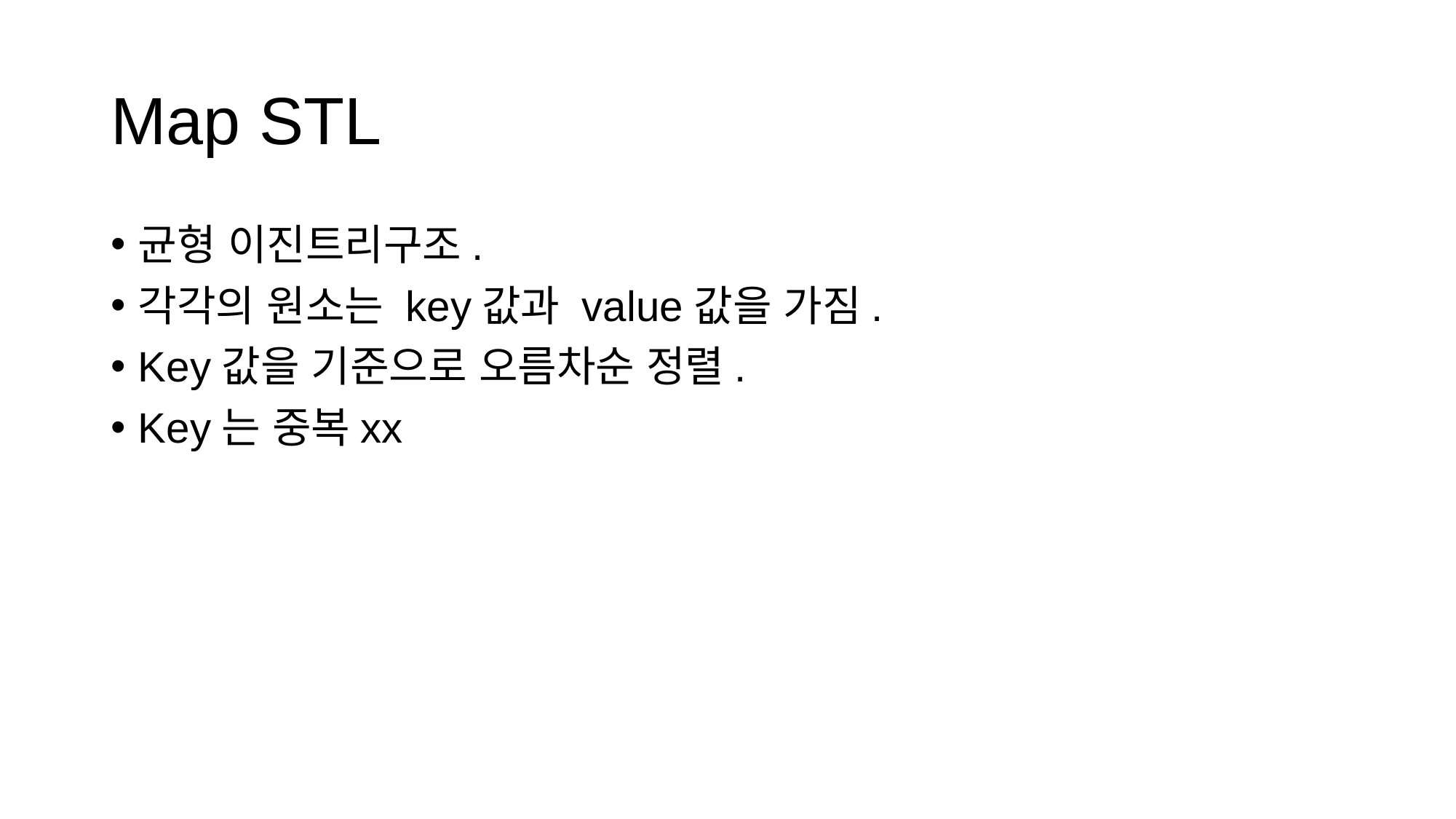

# Map STL
균형 이진트리구조.
각각의 원소는 key값과 value값을 가짐.
Key값을 기준으로 오름차순 정렬.
Key는 중복xx